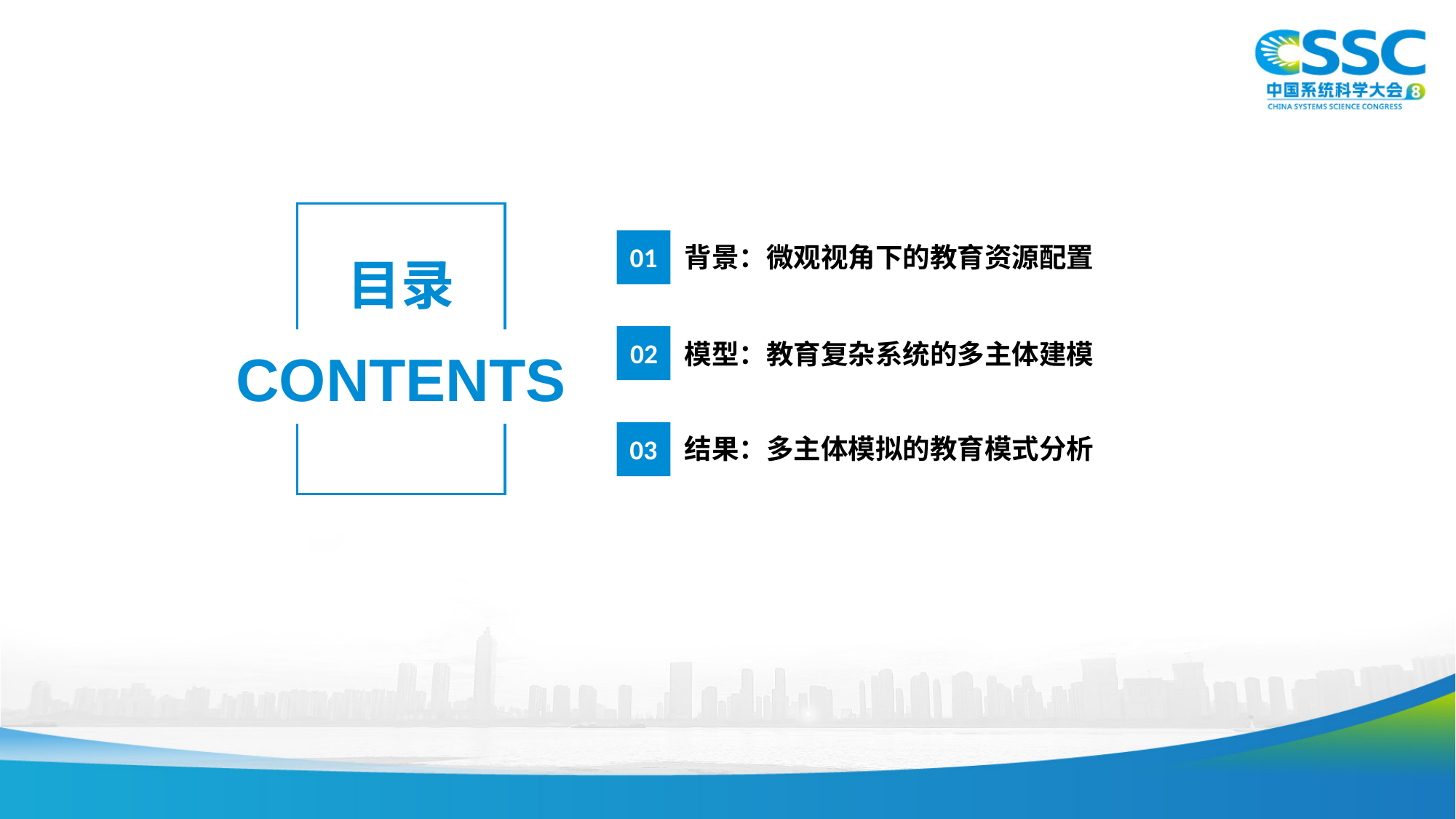

01
背景：微观视角下的教育资源配置
# 目录

02
模型：教育复杂系统的多主体建模

CONTENTS

结果：多主体模拟的教育模式分析
03